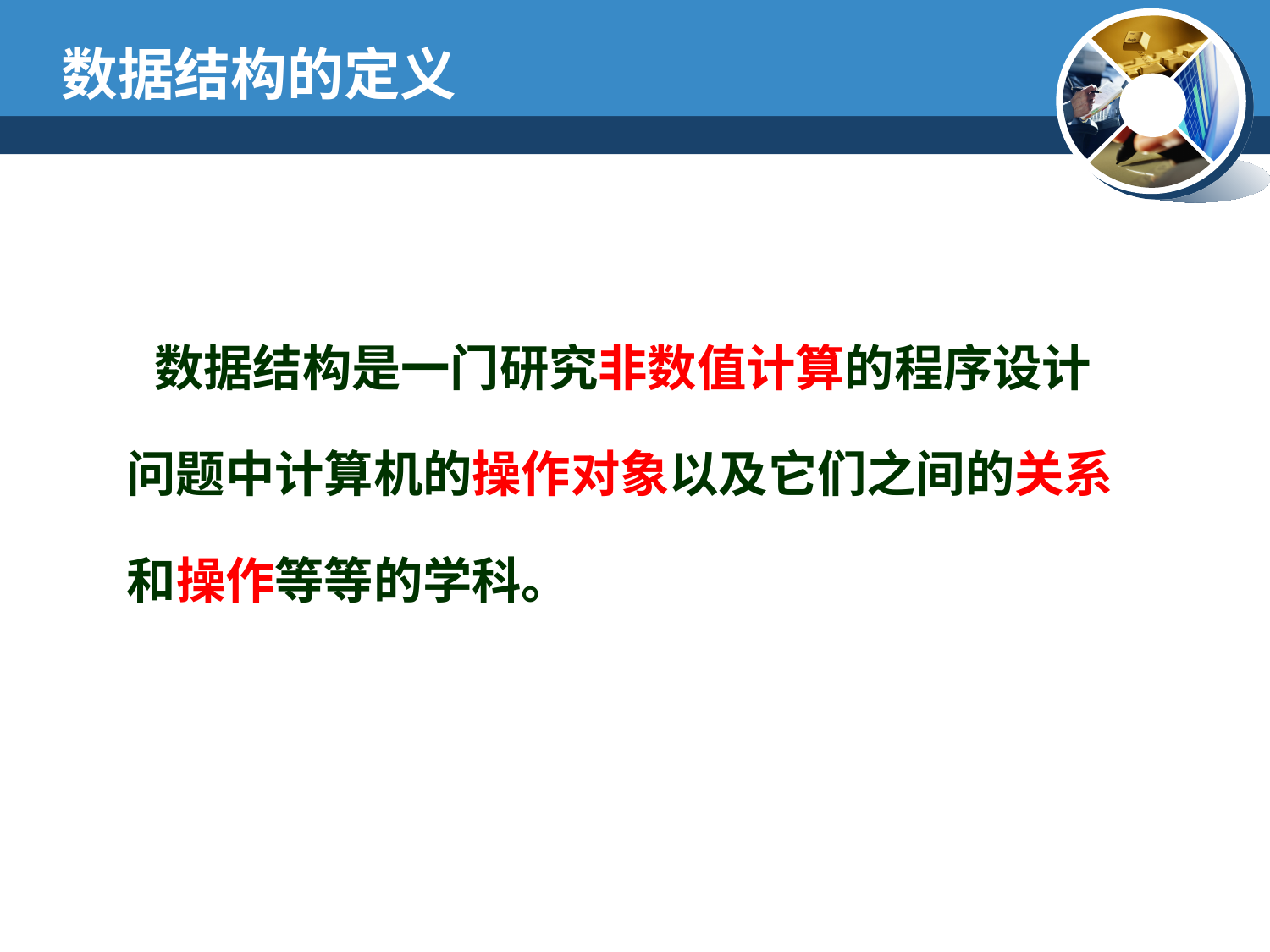

数据结构的定义
      数据结构是一门研究非数值计算的程序设计问题中计算机的操作对象以及它们之间的关系和操作等等的学科。